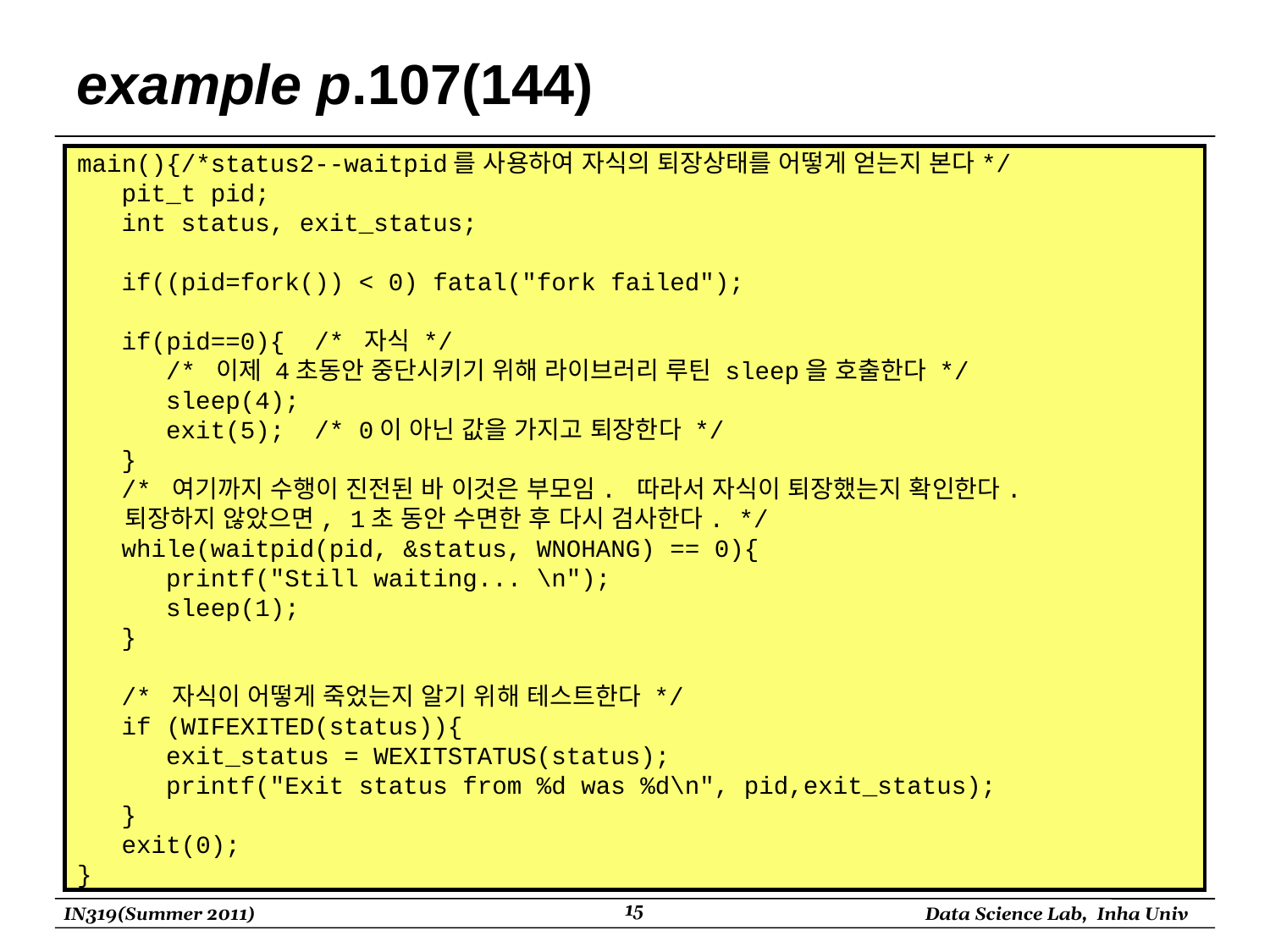

# example p.107(144)
main(){/*status2--waitpid를 사용하여 자식의 퇴장상태를 어떻게 얻는지 본다*/
   pit_t pid;
   int status, exit_status;

   if((pid=fork()) < 0) fatal("fork failed");

   if(pid==0){  /* 자식 */
      /* 이제 4초동안 중단시키기 위해 라이브러리 루틴 sleep을 호출한다 */
      sleep(4);
      exit(5);  /* 0이 아닌 값을 가지고 퇴장한다 */
   }
   /* 여기까지 수행이 진전된 바 이것은 부모임. 따라서 자식이 퇴장했는지 확인한다.
      퇴장하지 않았으면, 1초 동안 수면한 후 다시 검사한다. */
   while(waitpid(pid, &status, WNOHANG) == 0){
      printf("Still waiting... \n");
      sleep(1);
   }

   /* 자식이 어떻게 죽었는지 알기 위해 테스트한다 */
   if (WIFEXITED(status)){
      exit_status = WEXITSTATUS(status);
      printf("Exit status from %d was %d\n", pid,exit_status);
   }
   exit(0);
}

15